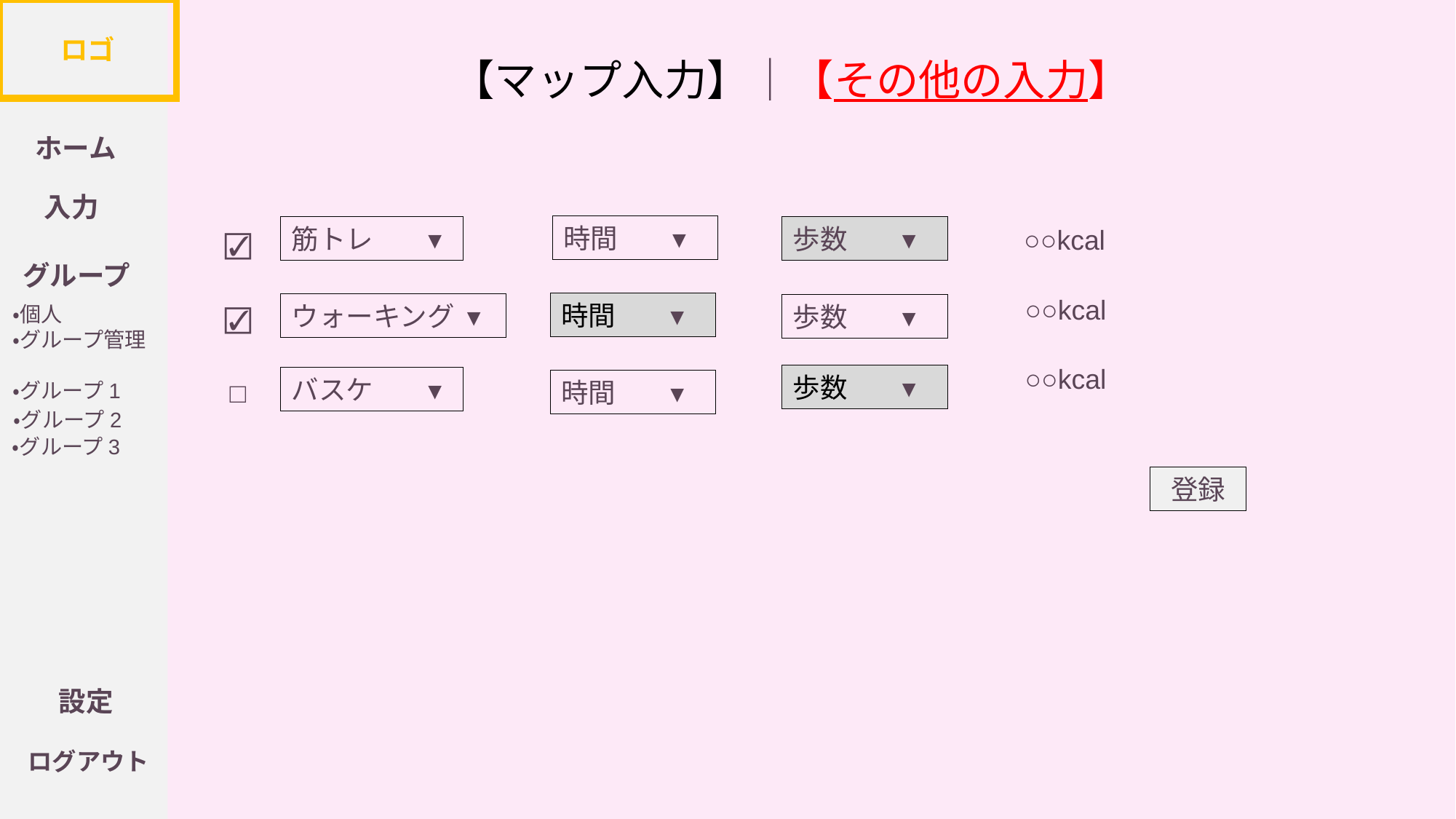

ロゴ

ホーム
入力
グループ
設定
ログアウト
・個人
・グループ管理

・グループ1
・グループ2
・グループ3
【マップ入力】｜【その他の入力】
時間　　▾
筋トレ　　▾
歩数　　▾
○○kcal
☑
○○kcal
時間　　▾
ウォーキング  ▾
歩数　　▾
☑
○○kcal
歩数　　▾
バスケ　　▾
□
時間　　▾
登録